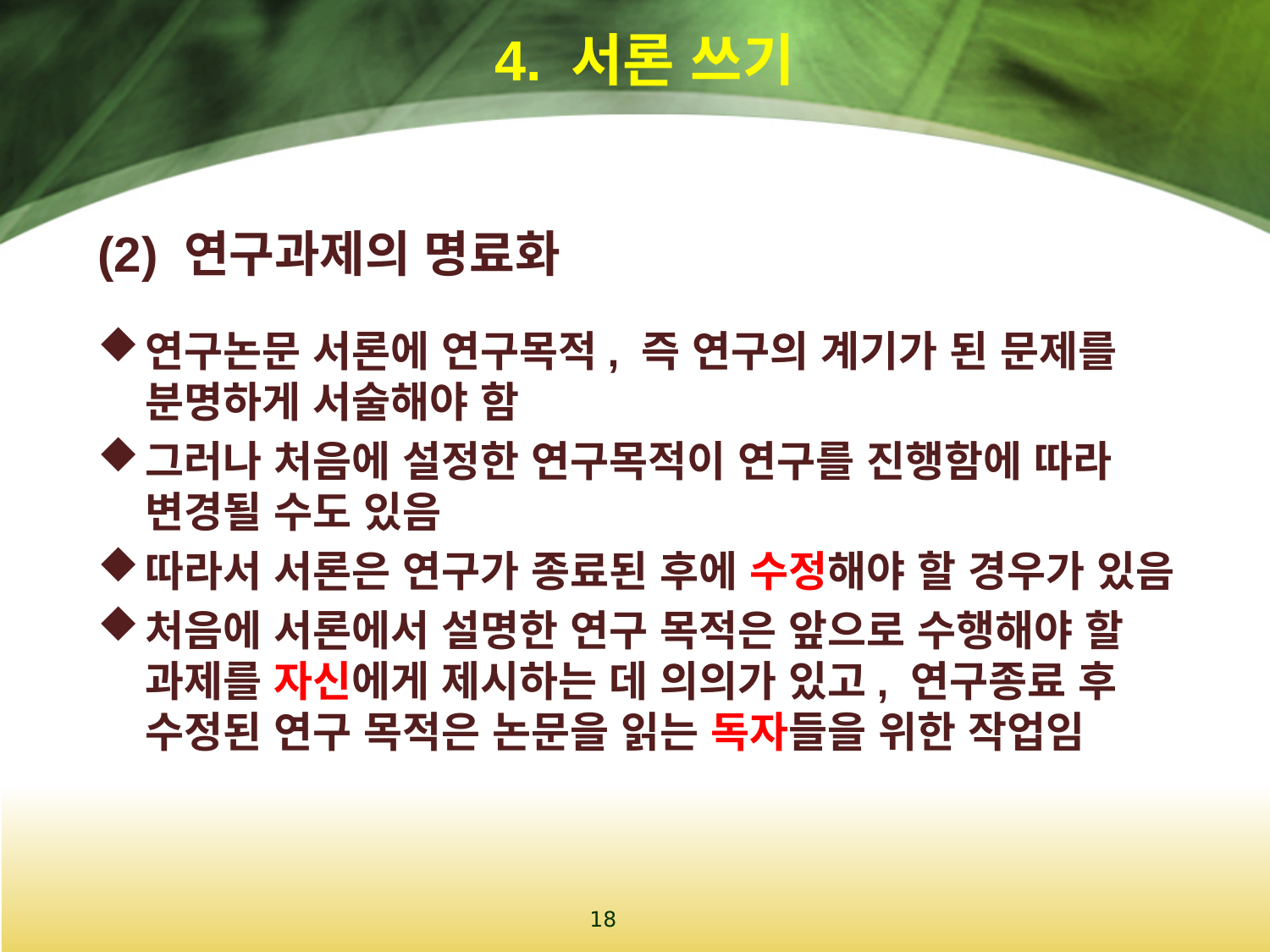

# 4. 서론 쓰기
(2) 연구과제의 명료화

연구논문 서론에 연구목적, 즉 연구의 계기가 된 문제를 분명하게 서술해야 함
그러나 처음에 설정한 연구목적이 연구를 진행함에 따라 변경될 수도 있음
따라서 서론은 연구가 종료된 후에 수정해야 할 경우가 있음
처음에 서론에서 설명한 연구 목적은 앞으로 수행해야 할 과제를 자신에게 제시하는 데 의의가 있고, 연구종료 후 수정된 연구 목적은 논문을 읽는 독자들을 위한 작업임

18